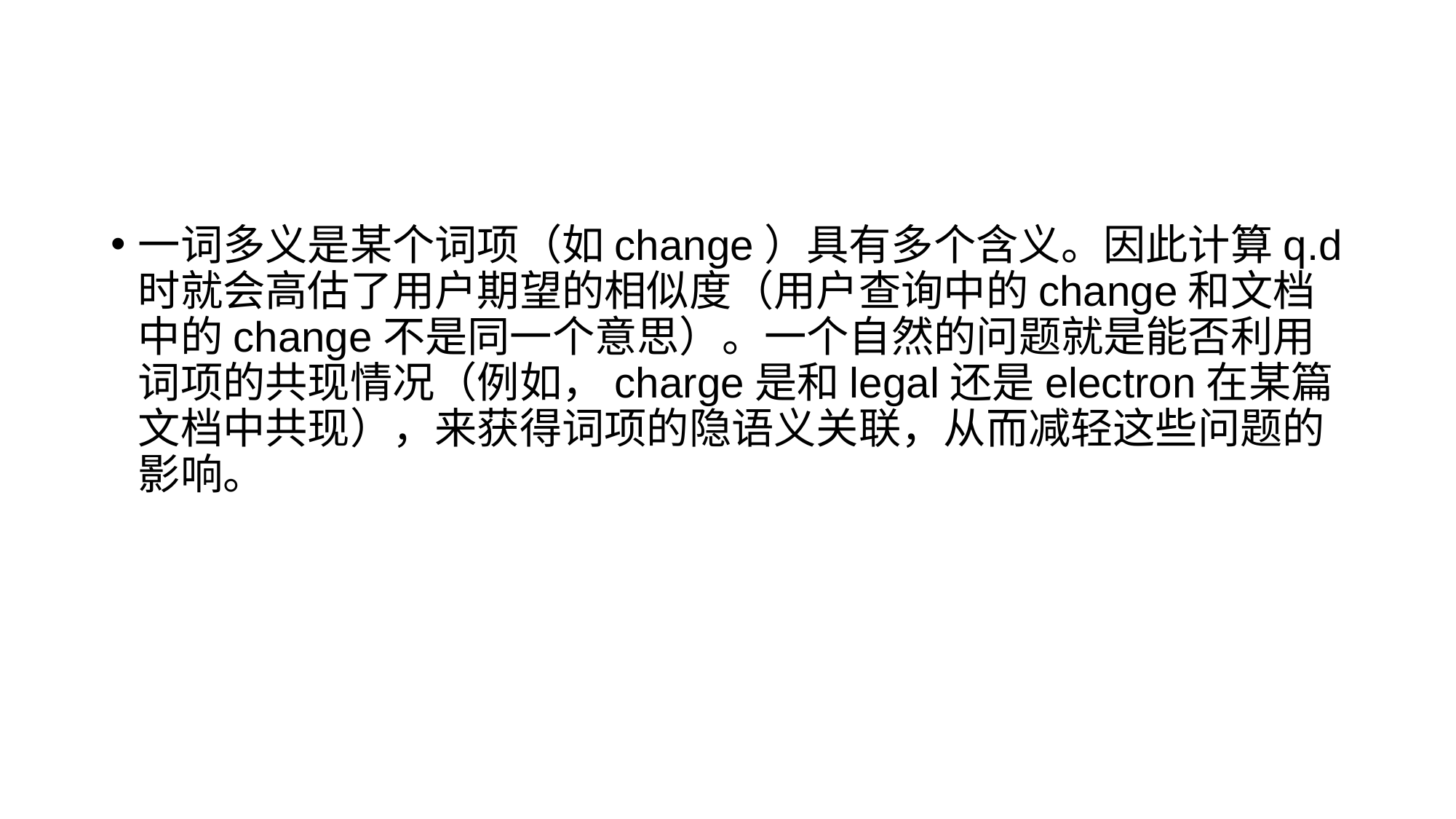

#
一词多义是某个词项（如change）具有多个含义。因此计算q.d时就会高估了用户期望的相似度（用户查询中的change和文档中的change不是同一个意思）。一个自然的问题就是能否利用词项的共现情况（例如，charge是和legal还是electron在某篇文档中共现），来获得词项的隐语义关联，从而减轻这些问题的影响。